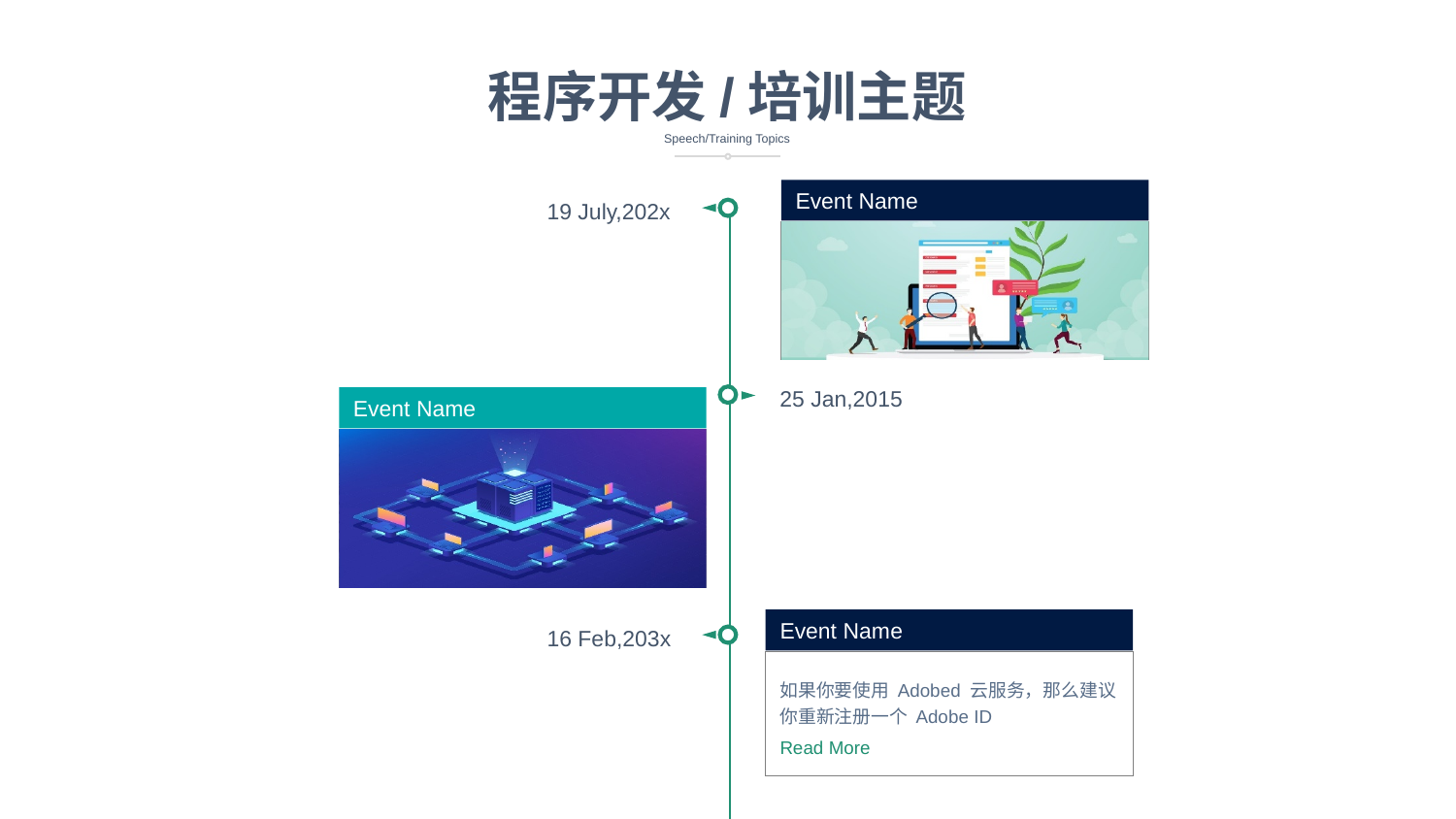

程序开发/培训主题
Speech/Training Topics

Event Name

19 July,202x

25 Jan,2015

Event Name

Event Name

如果你要使用 Adobed 云服务，那么建议你重新注册一个 Adobe ID
Read More
16 Feb,203x